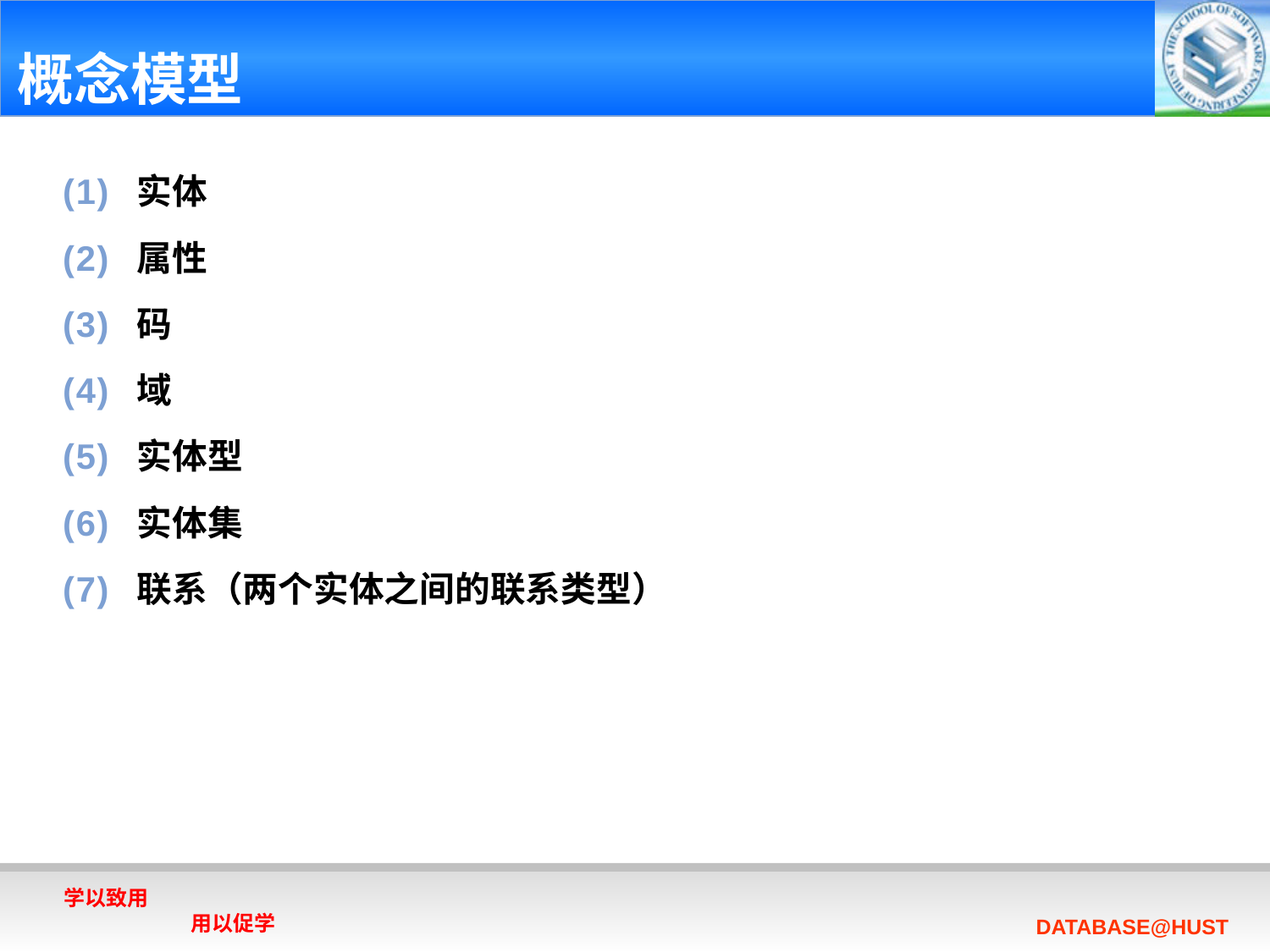

# 概念模型
实体
属性
码
域
实体型
实体集
联系（两个实体之间的联系类型）